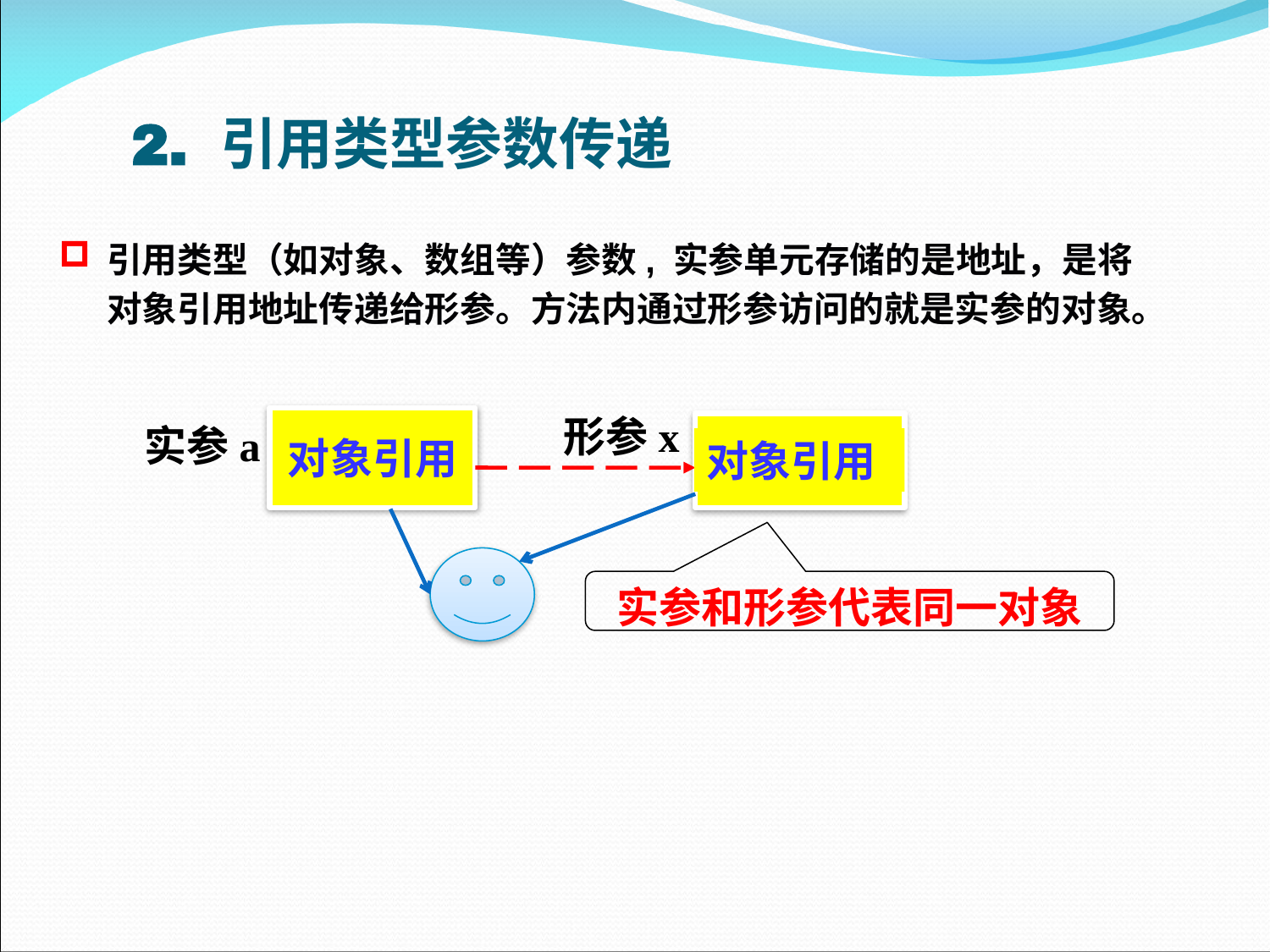

# 2. 引用类型参数传递
引用类型（如对象、数组等）参数, 实参单元存储的是地址，是将对象引用地址传递给形参。方法内通过形参访问的就是实参的对象。
形参x
对象引用
实参a

对象引用

实参和形参代表同一对象